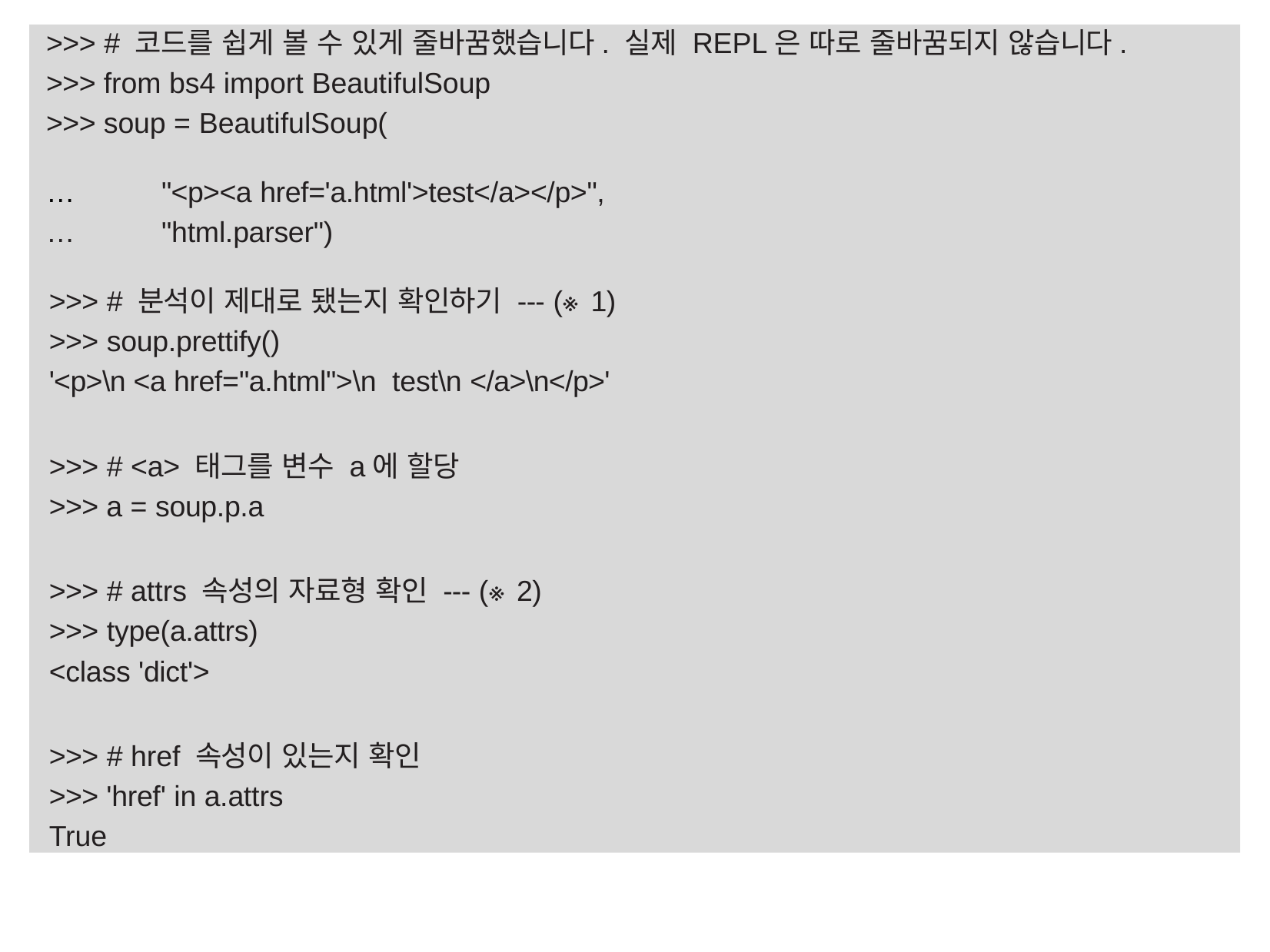

>>> # 코드를 쉽게 볼 수 있게 줄바꿈했습니다. 실제 REPL은 따로 줄바꿈되지 않습니다.
>>> from bs4 import BeautifulSoup
>>> soup = BeautifulSoup(

… 	"<p><a href='a.html'>test</a></p>",
…	"html.parser")

>>> # 분석이 제대로 됐는지 확인하기 --- (※1)
>>> soup.prettify()
'<p>\n <a href="a.html">\n  test\n </a>\n</p>'

>>> # <a> 태그를 변수 a에 할당
>>> a = soup.p.a

>>> # attrs 속성의 자료형 확인 --- (※2)
>>> type(a.attrs)
<class 'dict'>

>>> # href 속성이 있는지 확인
>>> 'href' in a.attrs
True